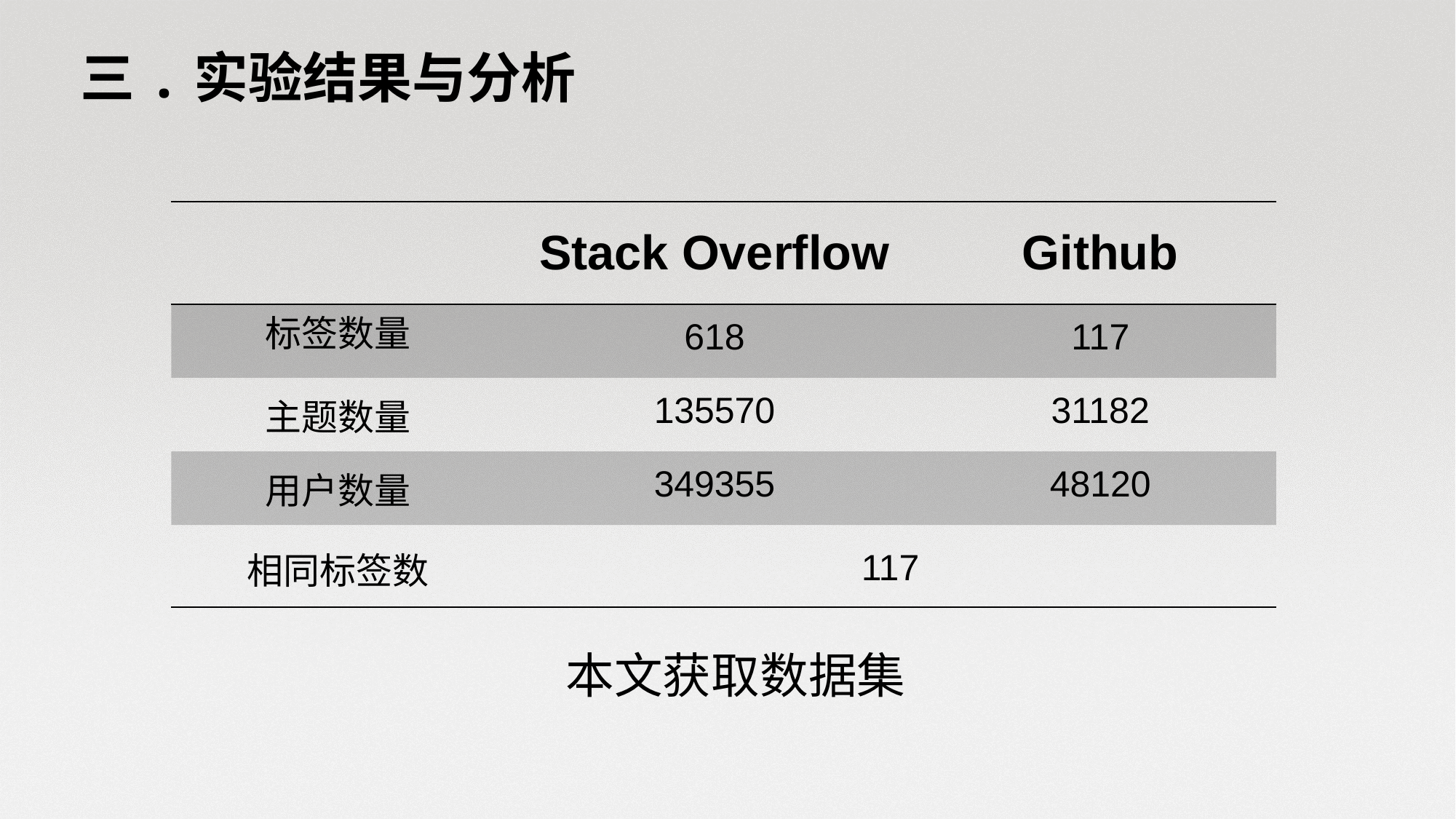

三.实验结果与分析
|  | Stack Overflow | Github |
| --- | --- | --- |
| 标签数量 | 618 | 117 |
| 主题数量 | 135570 | 31182 |
| 用户数量 | 349355 | 48120 |
| 相同标签数 | 117 |  |
本文获取数据集